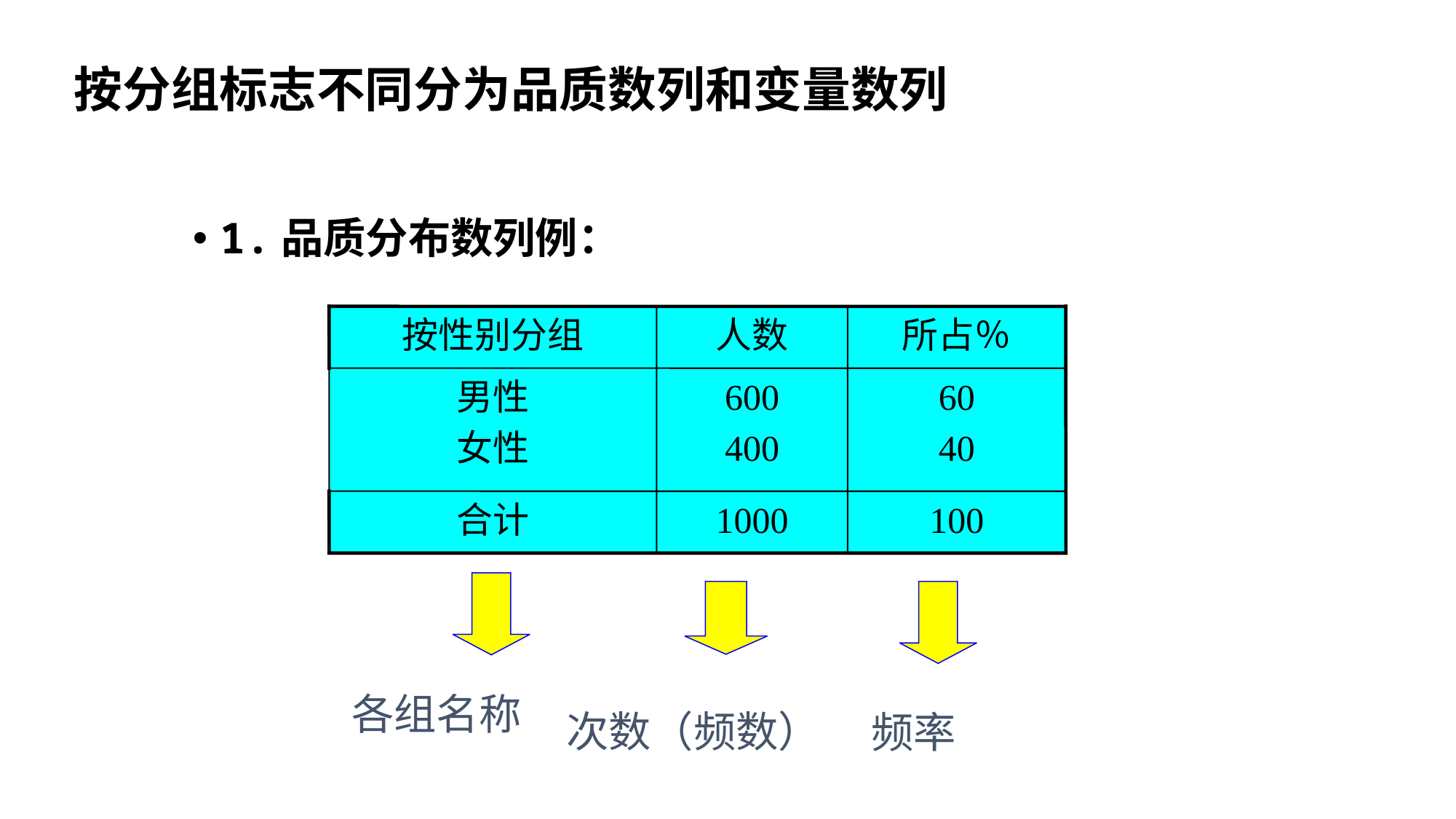

# 按分组标志不同分为品质数列和变量数列
1.品质分布数列例：

按性别分组

人数

所占％

男性
女性

600
400
60
40

合计

1000
100

各组名称
次数（频数）
      频率